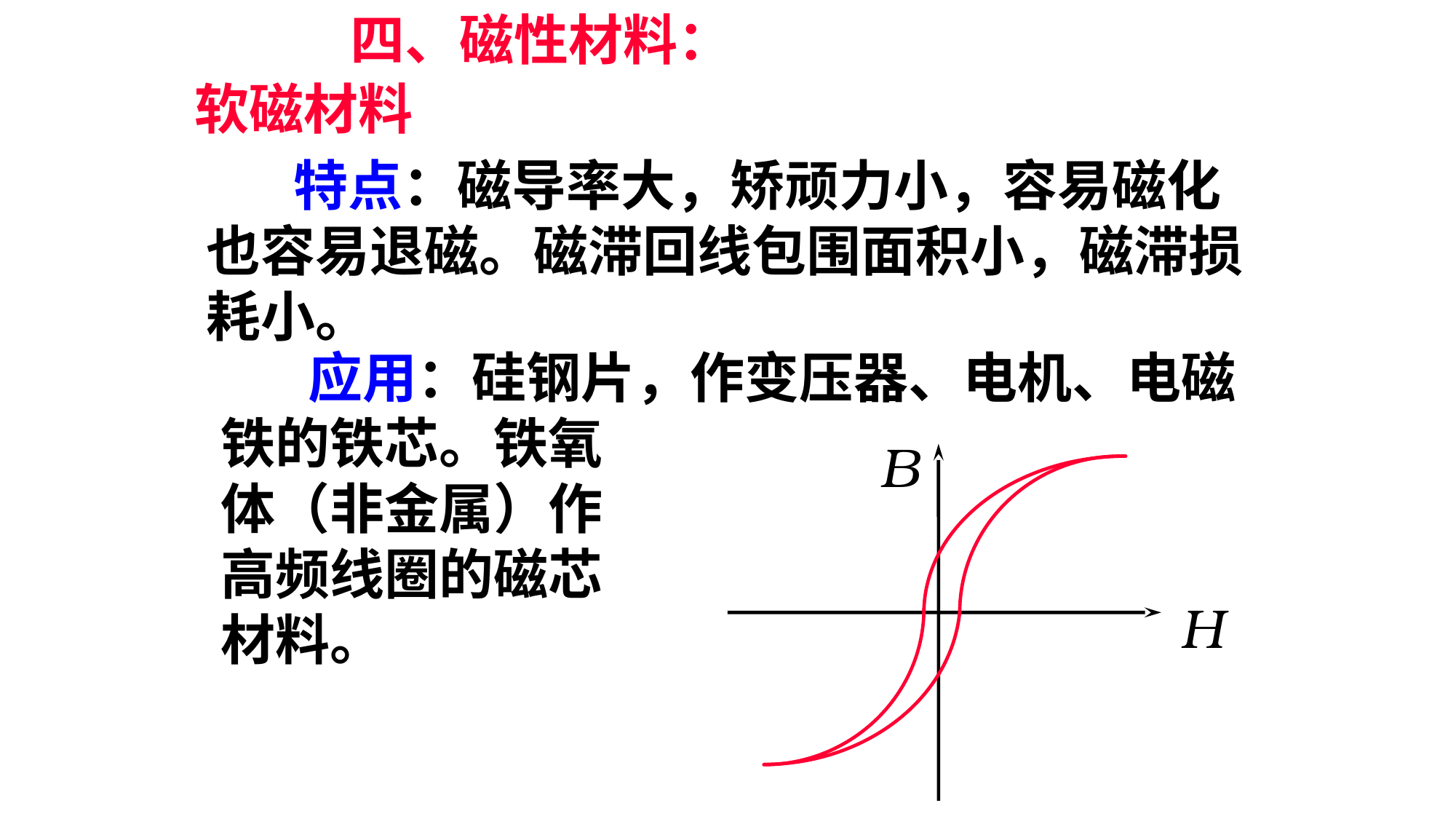

四、磁性材料：
软磁材料
      特点：磁导率大，矫顽力小，容易磁化
也容易退磁。磁滞回线包围面积小，磁滞损
耗小。
      应用：硅钢片，作变压器、电机、电磁
铁的铁芯。铁氧
体（非金属）作
高频线圈的磁芯
材料。
B

H